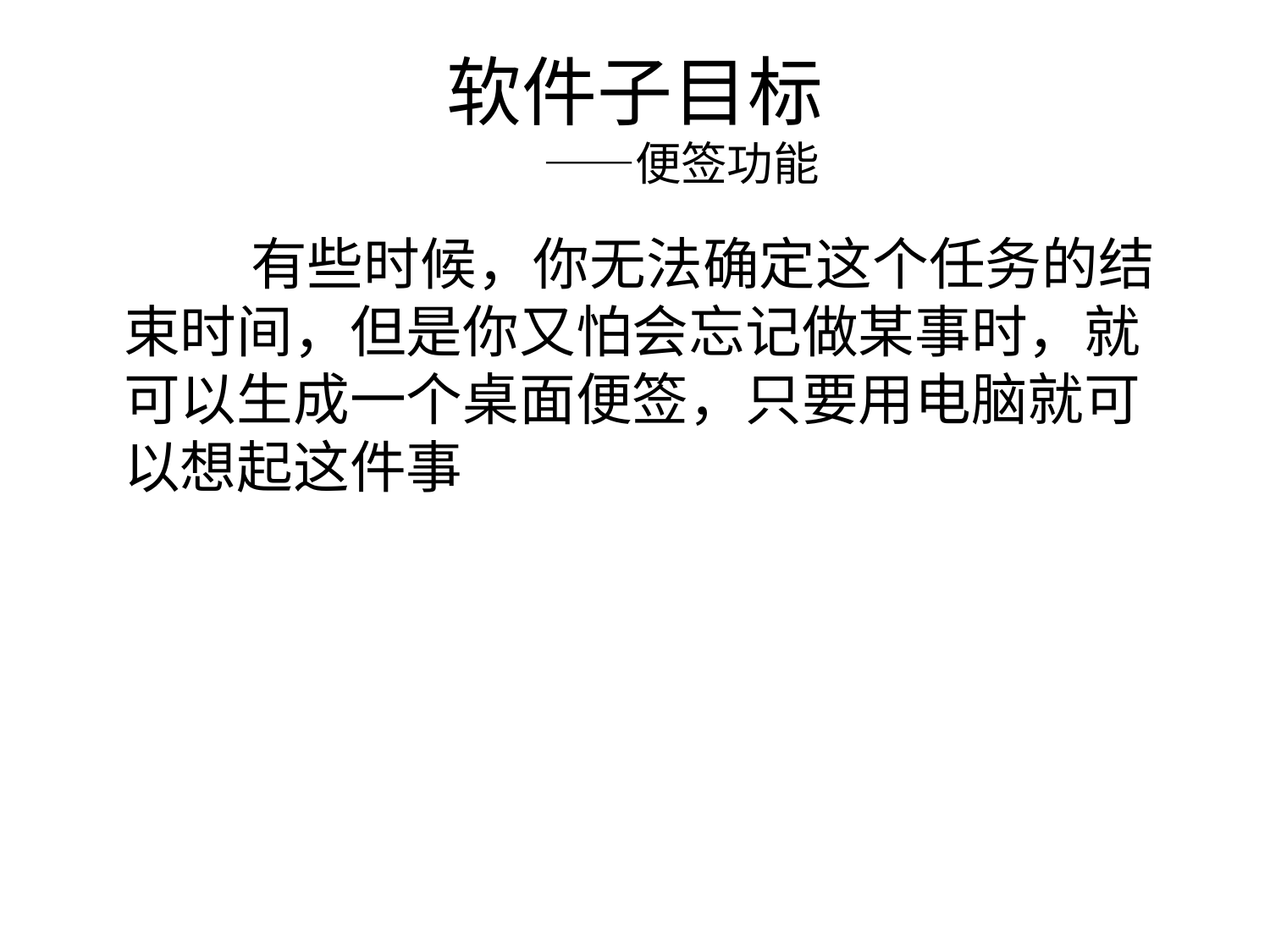

# 软件子目标 ——便签功能
		有些时候，你无法确定这个任务的结束时间，但是你又怕会忘记做某事时，就可以生成一个桌面便签，只要用电脑就可以想起这件事